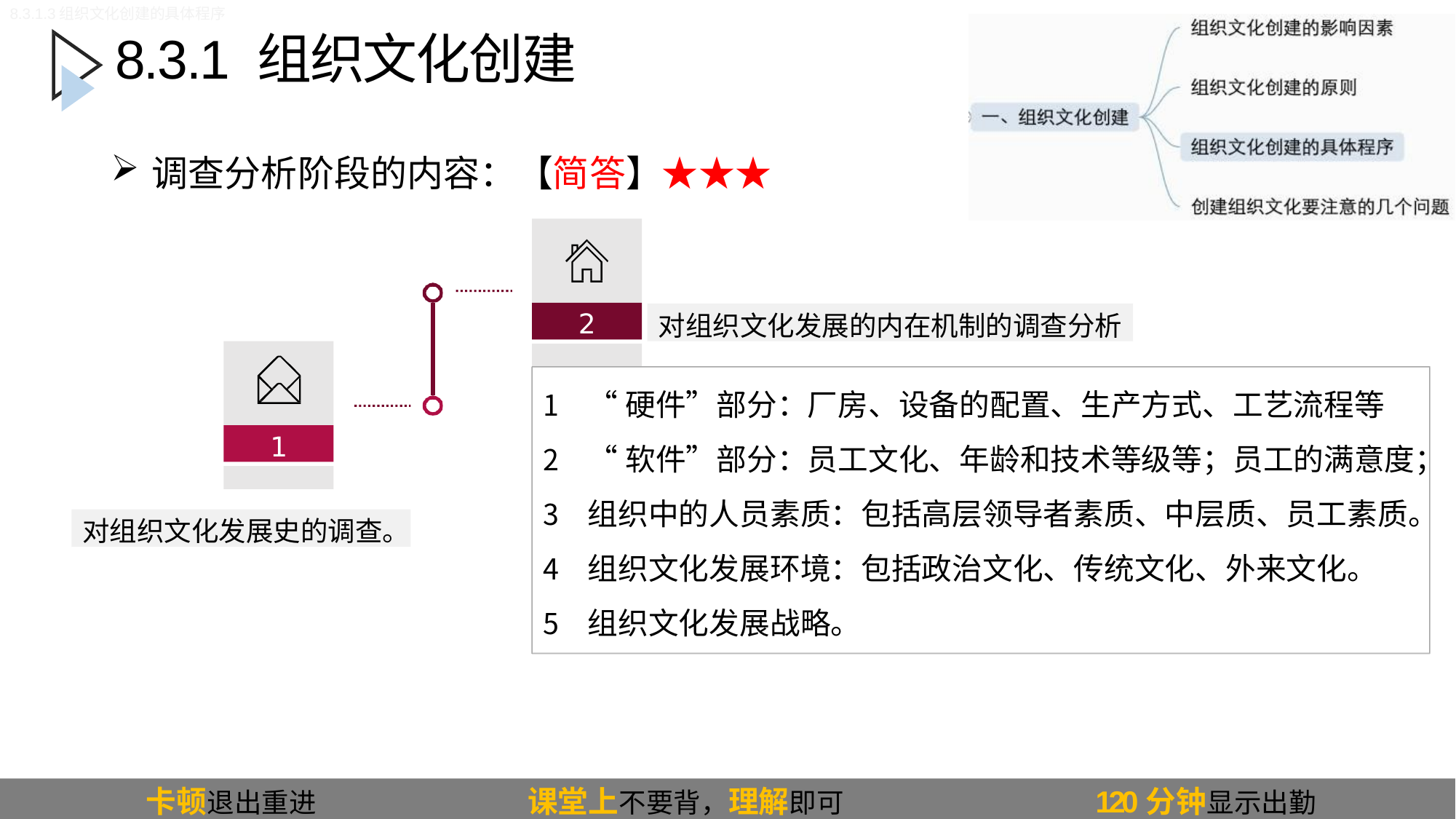

8.3.1.3组织文化创建的具体程序

# 8.3.1 组织文化创建
调查分析阶段的内容：【简答】★★★

2

对组织文化发展的内在机制的调查分析

“硬件”部分：厂房、设备的配置、生产方式、工艺流程等
“软件”部分：员工文化、年龄和技术等级等；员工的满意度；
组织中的人员素质：包括高层领导者素质、中层质、员工素质。
组织文化发展环境：包括政治文化、传统文化、外来文化。
组织文化发展战略。

1

对组织文化发展史的调查。
卡顿退出重进
课堂上不要背，理解即可
120分钟显示出勤